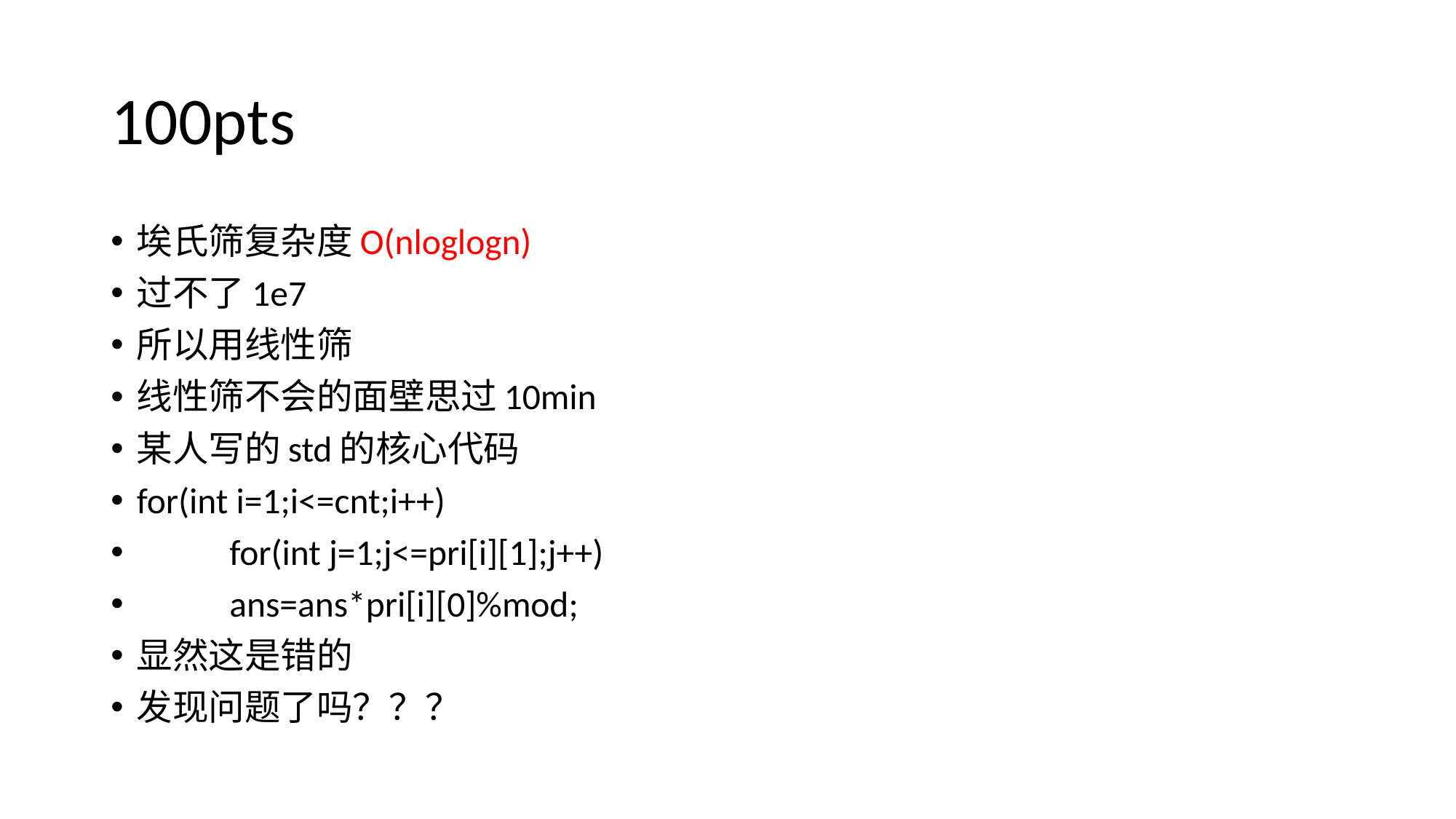

# 100pts
埃氏筛复杂度O(nloglogn)
过不了1e7
所以用线性筛
线性筛不会的面壁思过10min
某人写的std的核心代码
for(int i=1;i<=cnt;i++)
		for(int j=1;j<=pri[i][1];j++)
			ans=ans*pri[i][0]%mod;
显然这是错的
发现问题了吗？？？